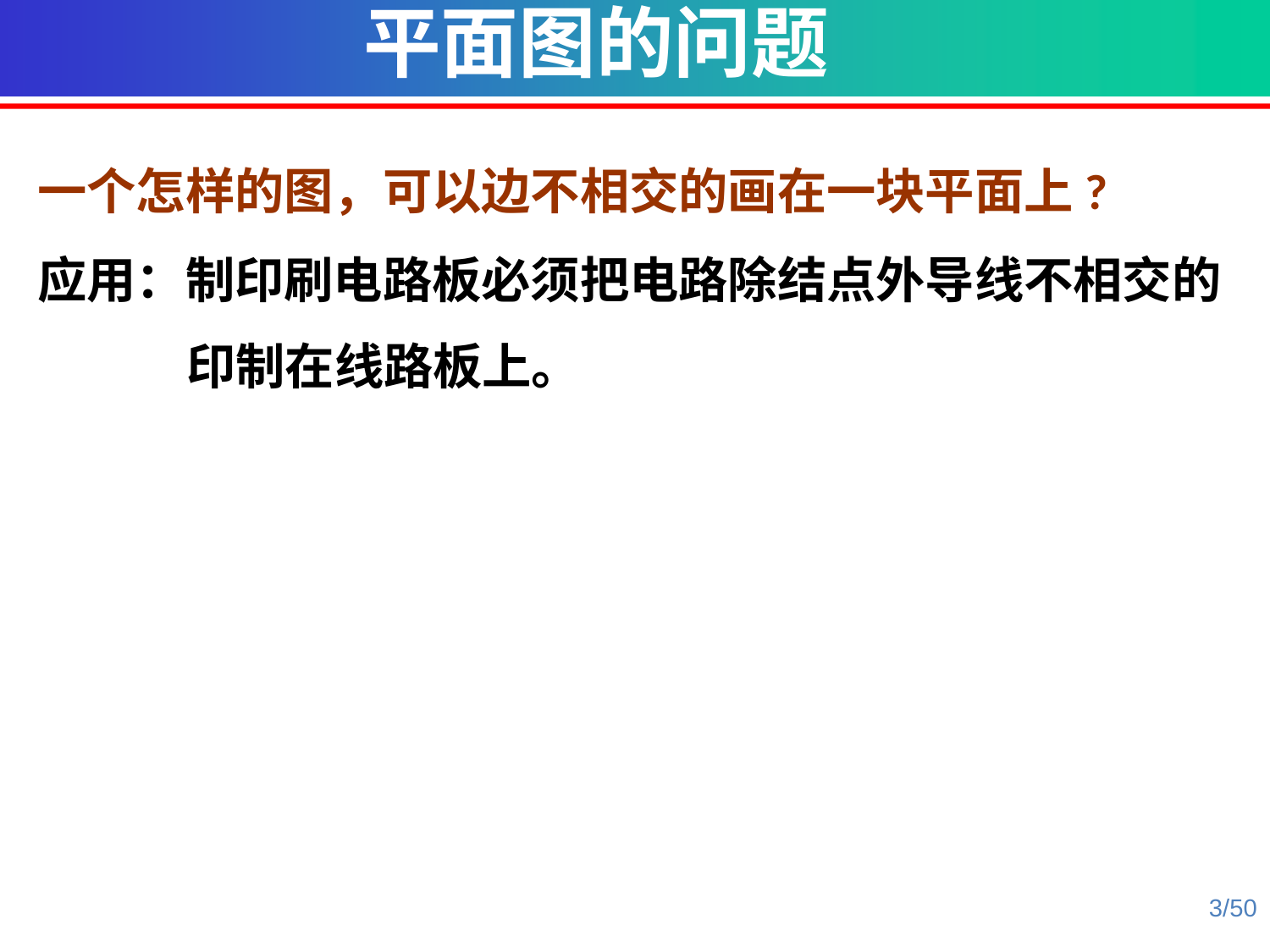

平面图的问题
一个怎样的图，可以边不相交的画在一块平面上?
应用：制印刷电路板必须把电路除结点外导线不相交的印制在线路板上。
3/50